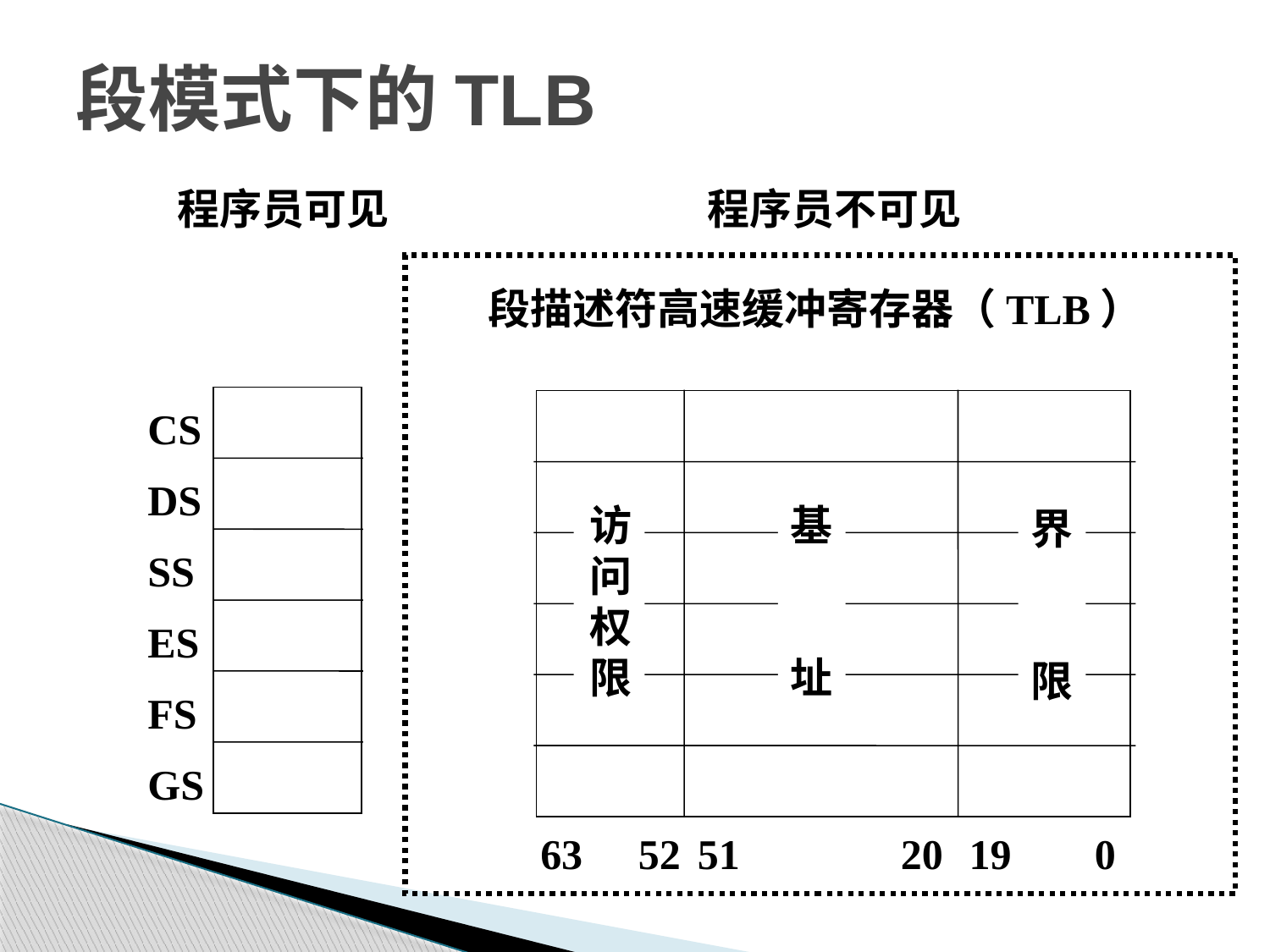

# 段模式下的TLB
程序员可见
程序员不可见

段描述符高速缓冲寄存器（TLB）
CS
DS
SS
ES
FS
GS

访
问
权
限

访
问
权
限

基

址

界

限

63
52
51
20
19
0